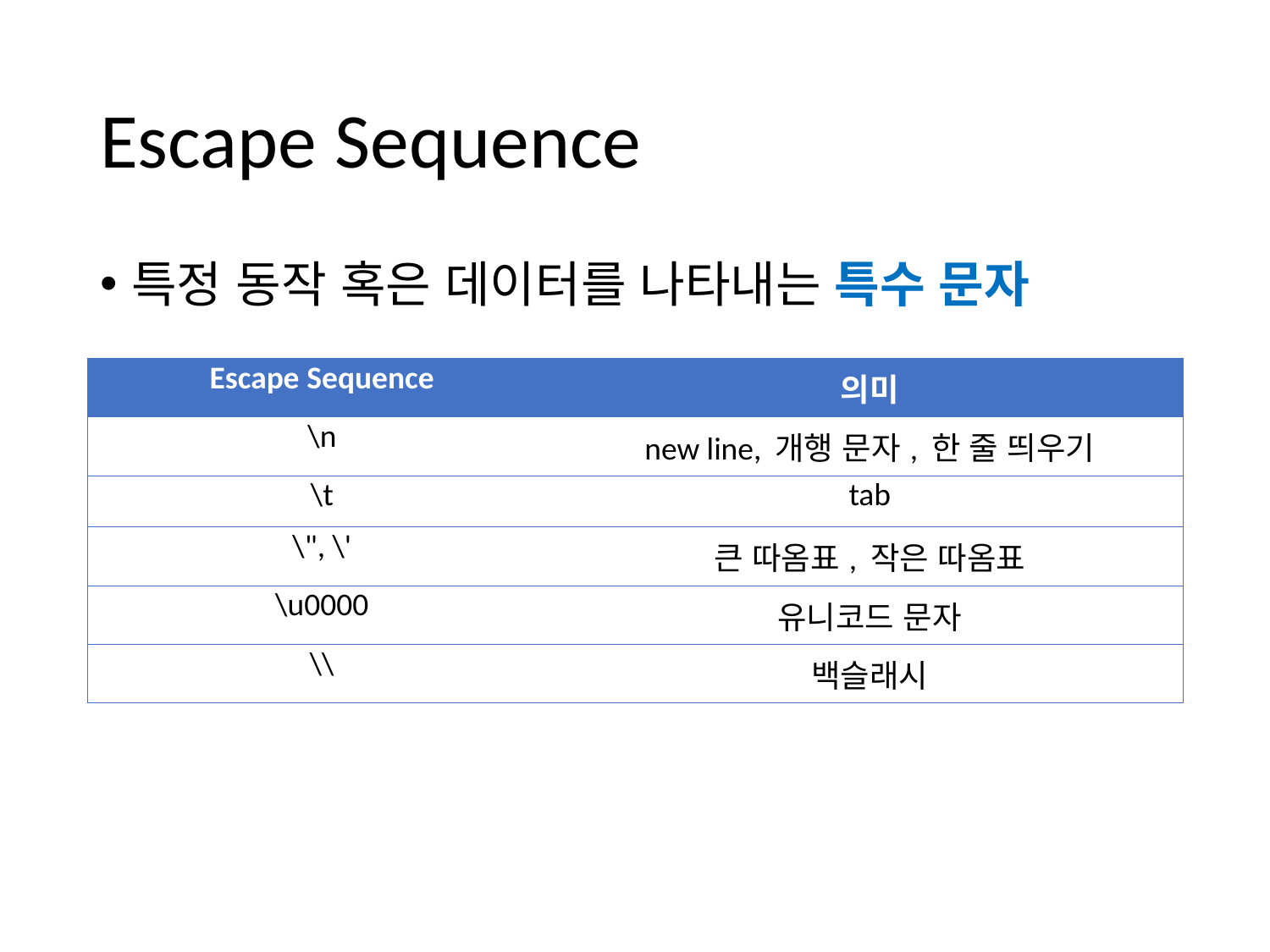

# Escape Sequence
특정 동작 혹은 데이터를 나타내는 특수 문자
| Escape Sequence | 의미 |
| --- | --- |
| \n | new line, 개행 문자, 한 줄 띄우기 |
| \t | tab |
| \", \' | 큰 따옴표, 작은 따옴표 |
| \u0000 | 유니코드 문자 |
| \\ | 백슬래시 |